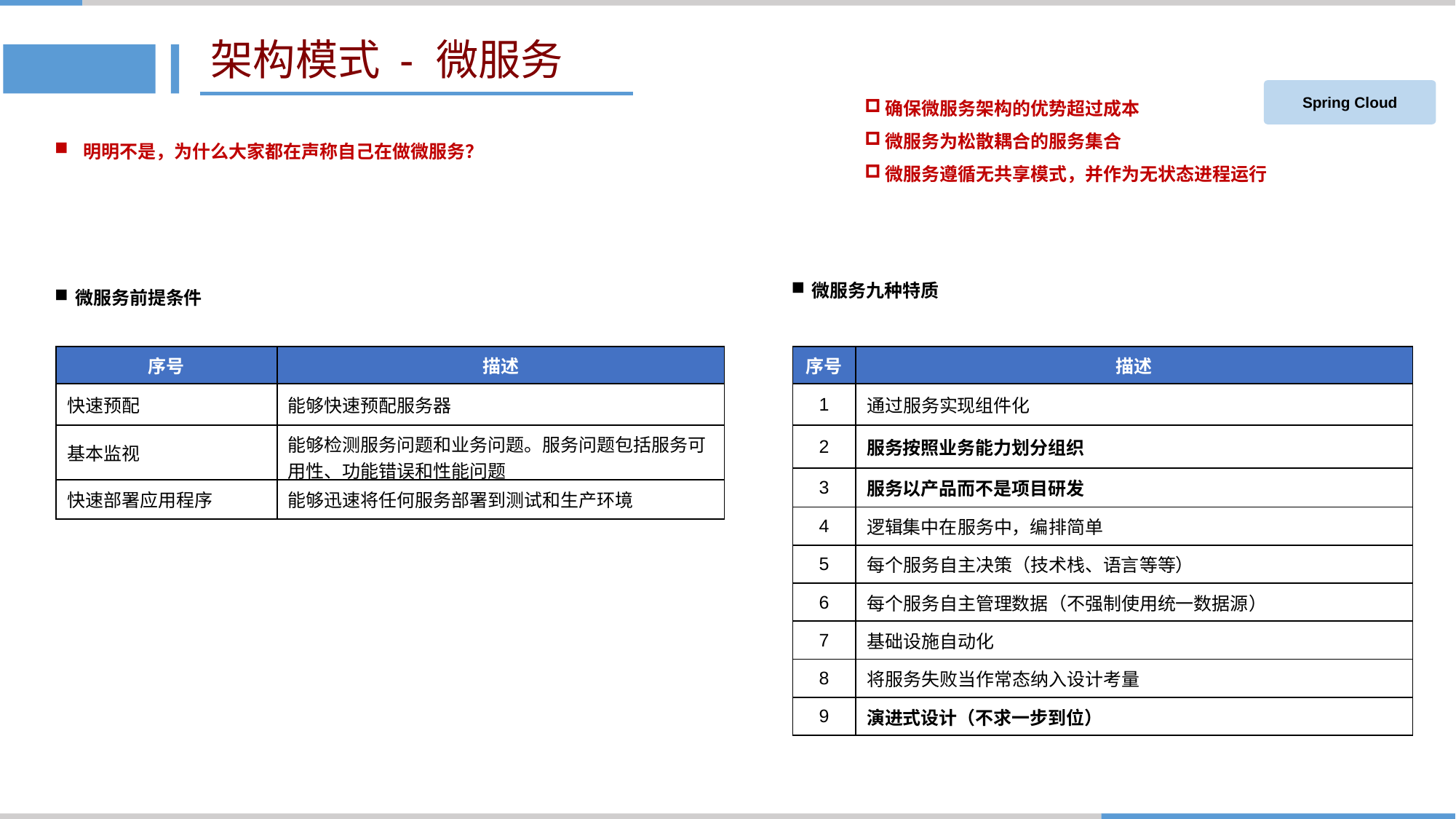

# 架构模式 - 微服务

确保微服务架构的优势超过成本
微服务为松散耦合的服务集合
微服务遵循无共享模式，并作为无状态进程运行
Spring Cloud
 明明不是，为什么大家都在声称自己在做微服务？
微服务九种特质
微服务前提条件
| 序号 | 描述 |
| --- | --- |
| 快速预配 | 能够快速预配服务器 |
| 基本监视 | 能够检测服务问题和业务问题。服务问题包括服务可用性、功能错误和性能问题 |
| 快速部署应用程序 | 能够迅速将任何服务部署到测试和生产环境 |
| 序号 | 描述 |
| --- | --- |
| 1 | 通过服务实现组件化 |
| 2 | 服务按照业务能力划分组织 |
| 3 | 服务以产品而不是项目研发 |
| 4 | 逻辑集中在服务中，编排简单 |
| 5 | 每个服务自主决策（技术栈、语言等等） |
| 6 | 每个服务自主管理数据（不强制使用统一数据源） |
| 7 | 基础设施自动化 |
| 8 | 将服务失败当作常态纳入设计考量 |
| 9 | 演进式设计（不求一步到位） |